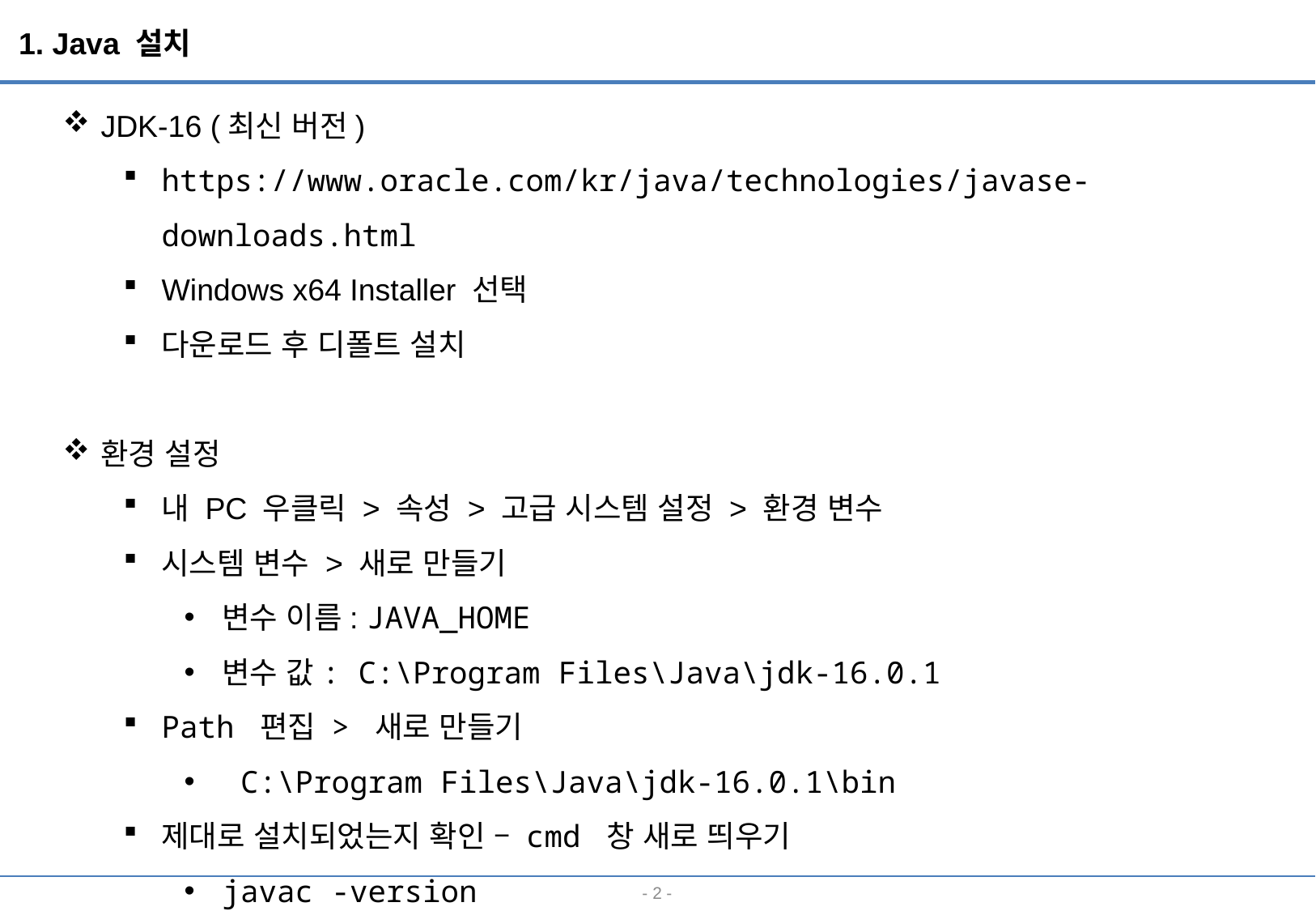

1. Java 설치
JDK-16 (최신 버전)
https://www.oracle.com/kr/java/technologies/javase-downloads.html
Windows x64 Installer 선택
다운로드 후 디폴트 설치

환경 설정
내 PC 우클릭 > 속성 > 고급 시스템 설정 > 환경 변수
시스템 변수 > 새로 만들기
변수 이름: JAVA_HOME
변수 값: C:\Program Files\Java\jdk-16.0.1
Path 편집 > 새로 만들기
 C:\Program Files\Java\jdk-16.0.1\bin
제대로 설치되었는지 확인 – cmd 창 새로 띄우기
javac -version
- 2 -